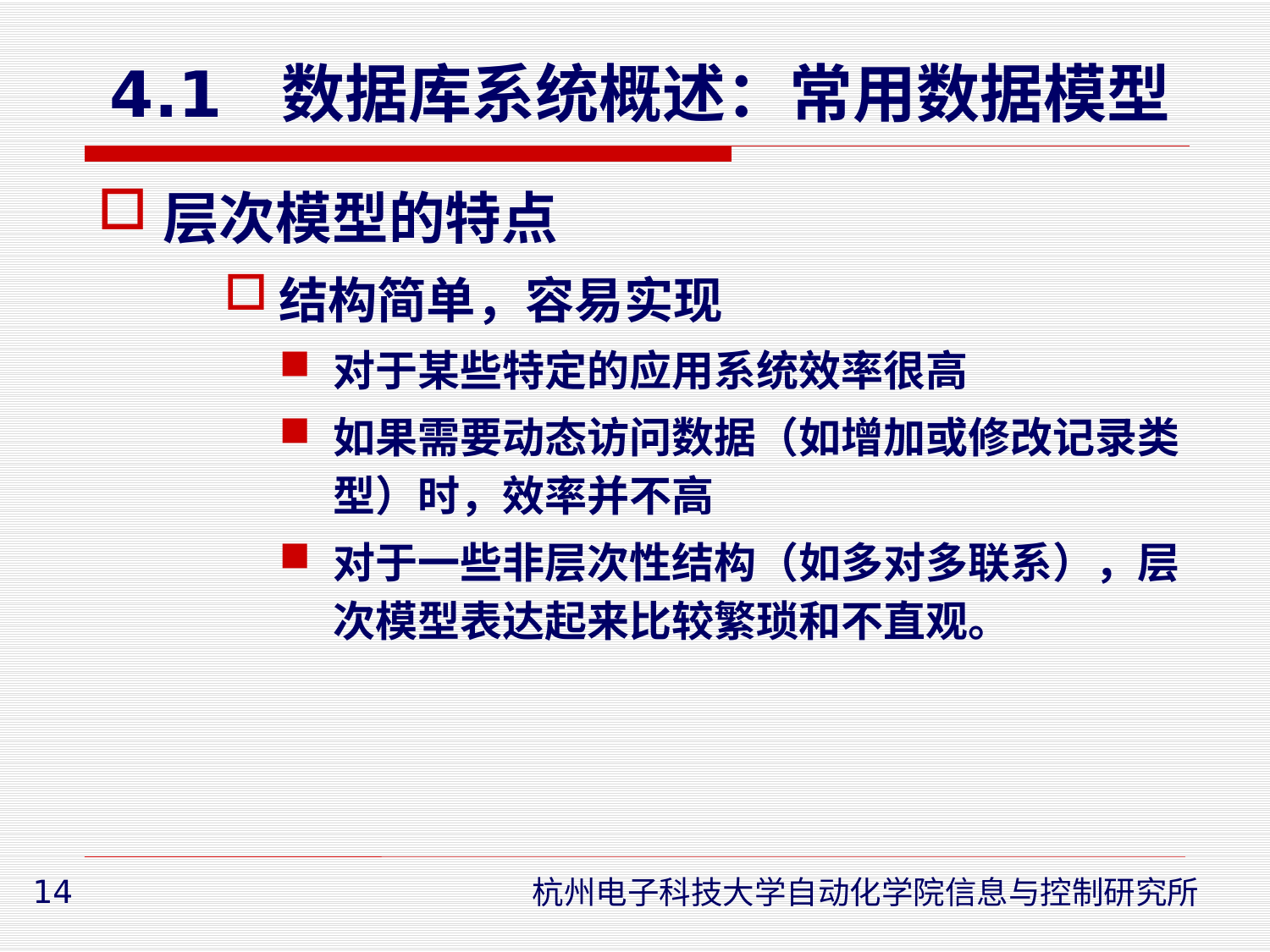

# 4.1  数据库系统概述：常用数据模型
层次模型的特点
结构简单，容易实现
对于某些特定的应用系统效率很高
如果需要动态访问数据（如增加或修改记录类型）时，效率并不高
对于一些非层次性结构（如多对多联系），层次模型表达起来比较繁琐和不直观。